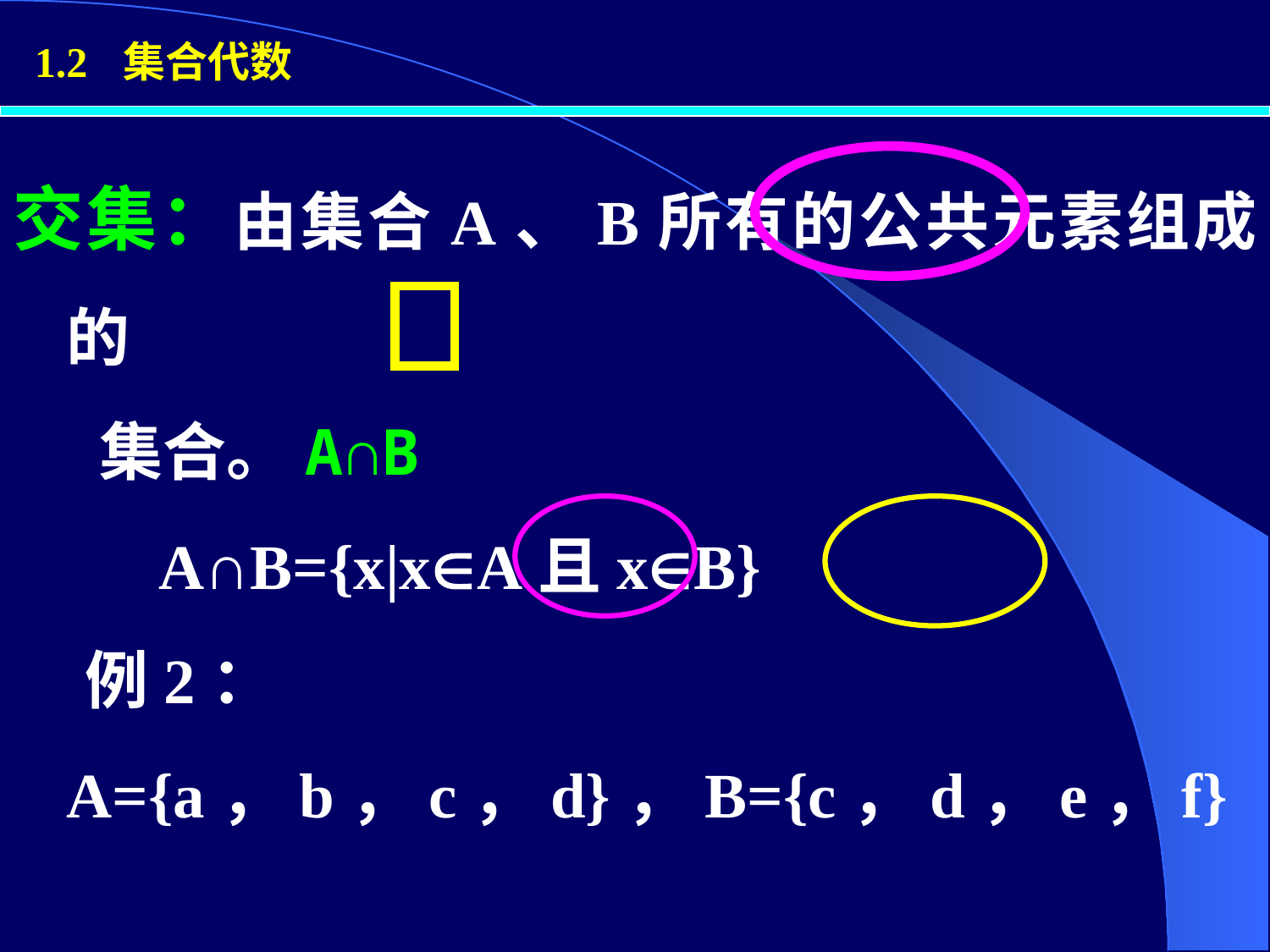

1.2 集合代数

交集：由集合A、B所有的公共元素组成的
     集合。A∩B
         A∩B={x|x∈A且x∈B}
    例2：A={a，b，c，d}，B={c，d，e，f}
                          A∩B={c，d}